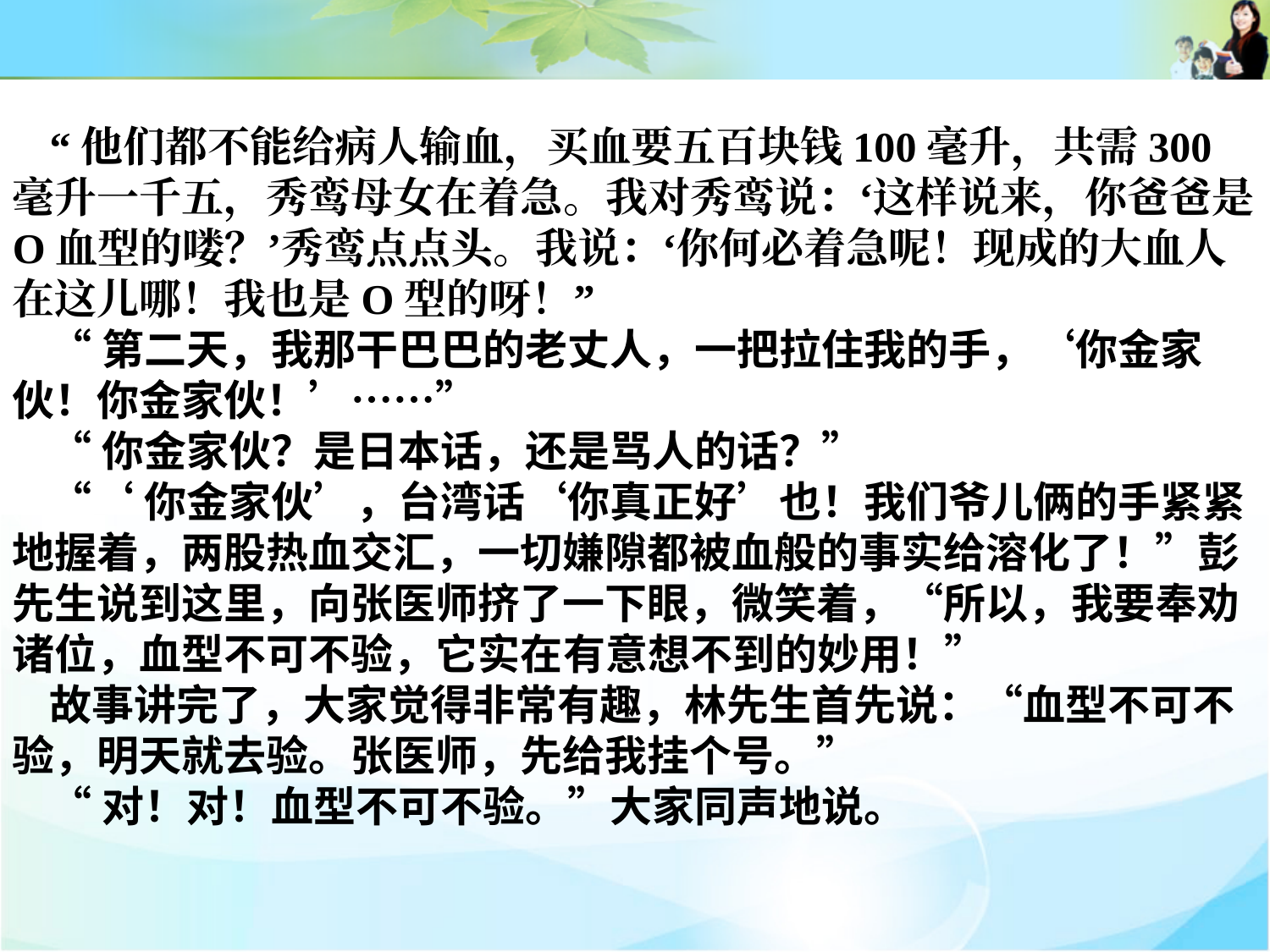

“他们都不能给病人输血，买血要五百块钱100毫升，共需300毫升一千五，秀鸾母女在着急。我对秀鸾说：‘这样说来，你爸爸是O血型的喽？’秀鸾点点头。我说：‘你何必着急呢！现成的大血人在这儿哪！我也是O型的呀！”
“第二天，我那干巴巴的老丈人，一把拉住我的手，‘你金家伙！你金家伙！’……”
“你金家伙？是日本话，还是骂人的话？”
“‘你金家伙’，台湾话‘你真正好’也！我们爷儿俩的手紧紧地握着，两股热血交汇，一切嫌隙都被血般的事实给溶化了！”彭先生说到这里，向张医师挤了一下眼，微笑着，“所以，我要奉劝诸位，血型不可不验，它实在有意想不到的妙用！”
故事讲完了，大家觉得非常有趣，林先生首先说：“血型不可不验，明天就去验。张医师，先给我挂个号。”
“对！对！血型不可不验。”大家同声地说。